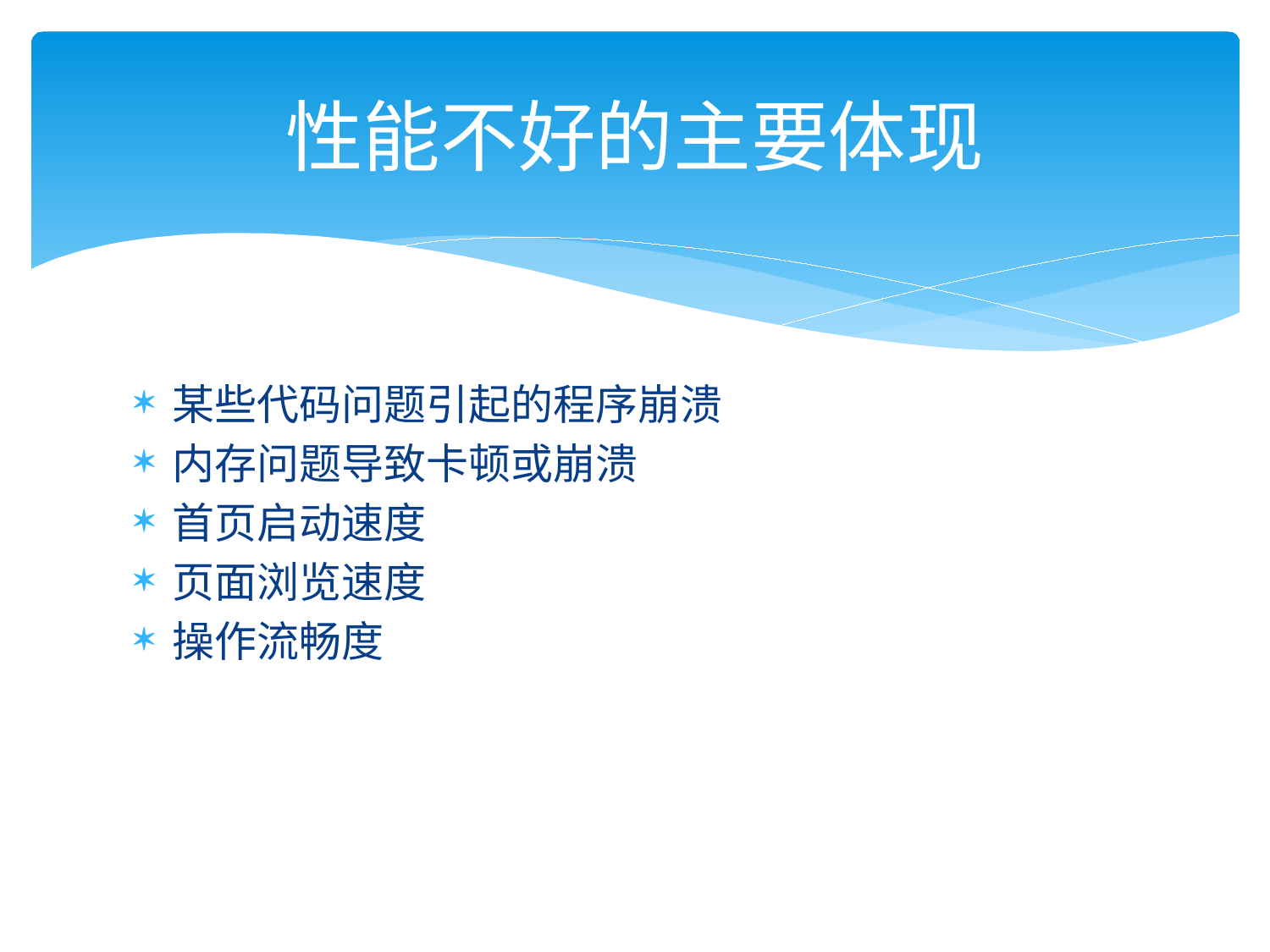

# 性能不好的主要体现
某些代码问题引起的程序崩溃
内存问题导致卡顿或崩溃
首页启动速度
页面浏览速度
操作流畅度